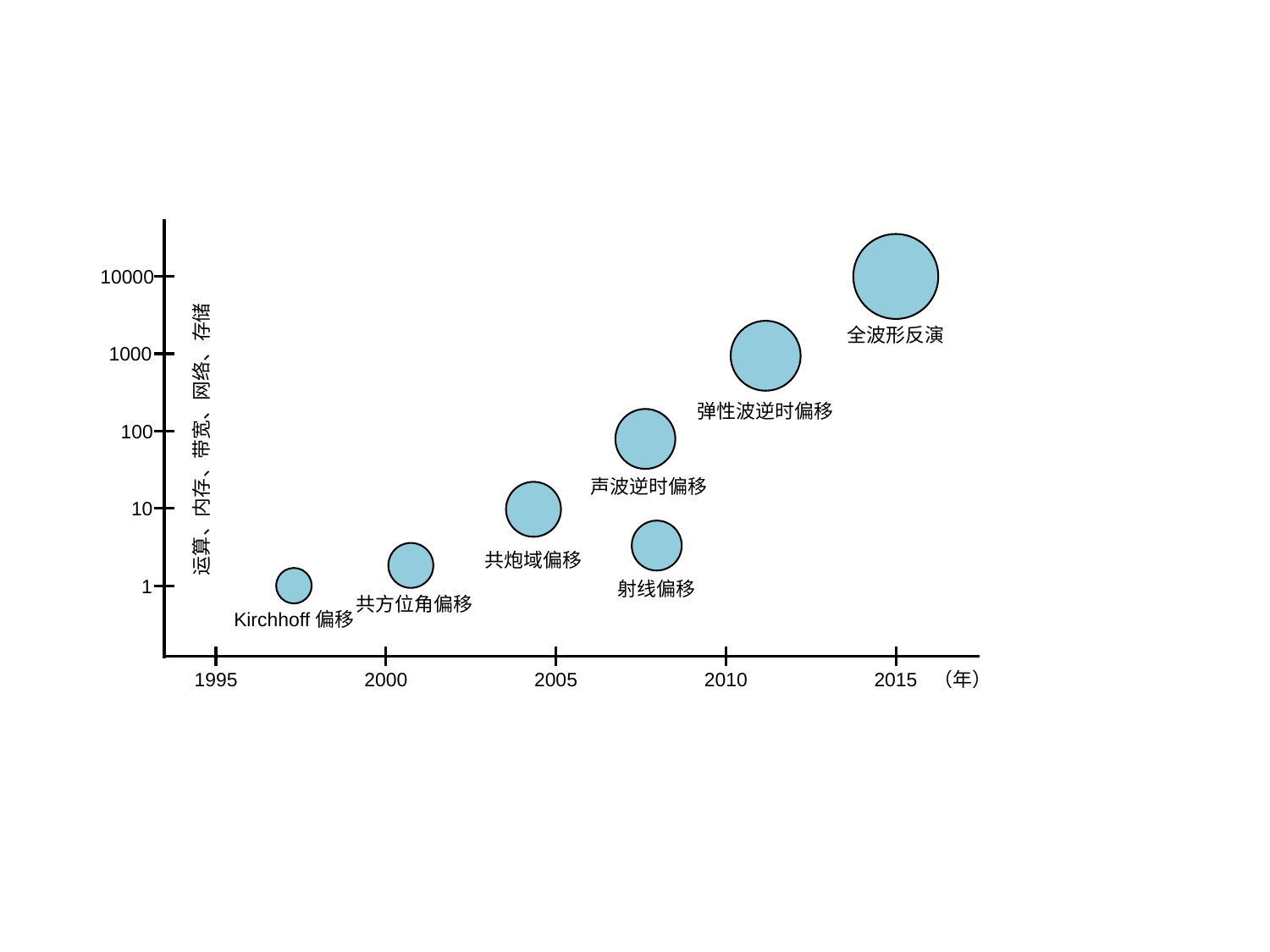

10000
全波形反演

1000
弹性波逆时偏移

100
运算、内存、带宽、网络、存储
声波逆时偏移

10

共炮域偏移

1

射线偏移
共方位角偏移
Kirchhoff偏移
1995
2000
2005
2010
2015
（年）